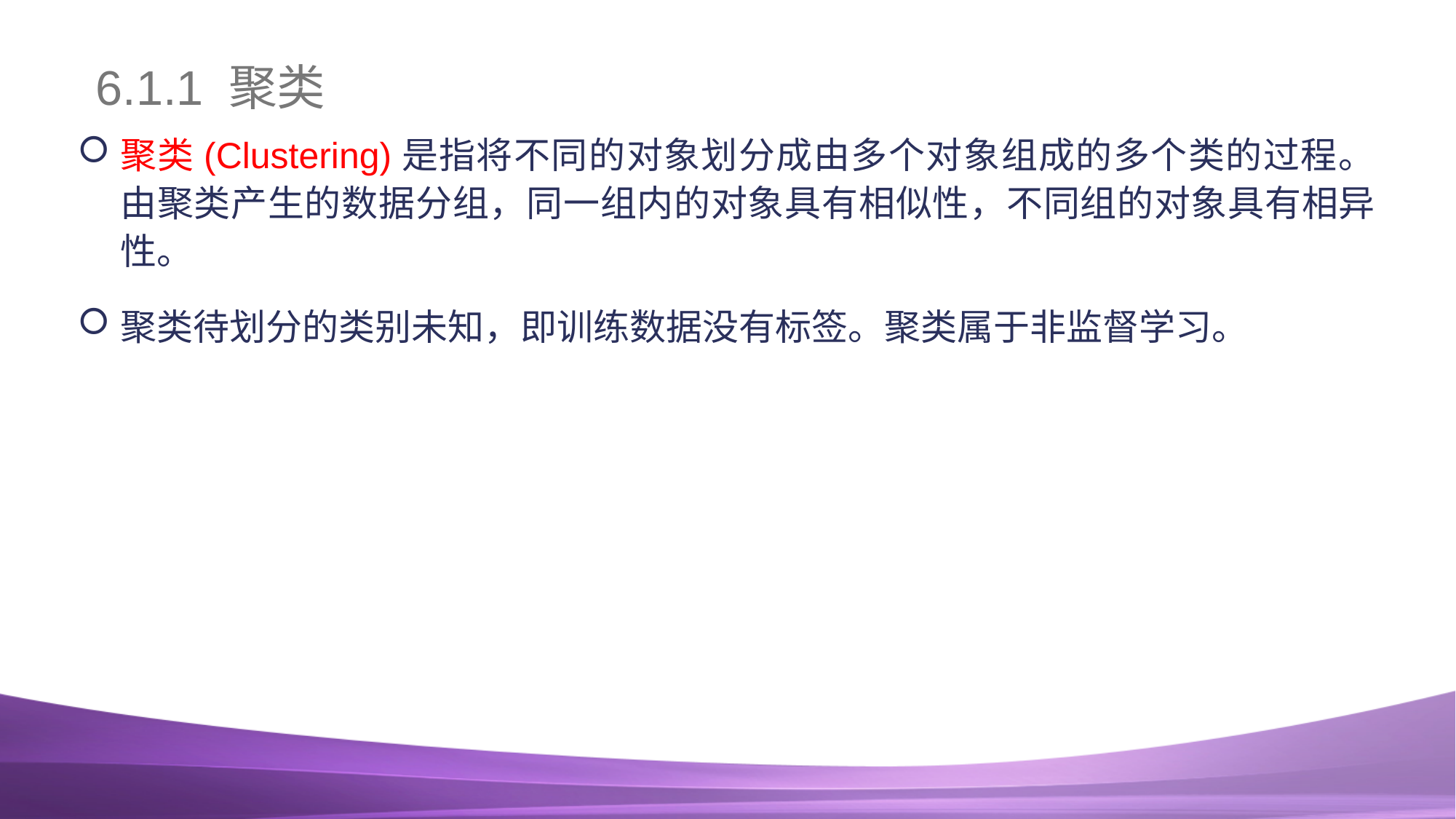

6.1.1 聚类
聚类(Clustering)是指将不同的对象划分成由多个对象组成的多个类的过程。由聚类产生的数据分组，同一组内的对象具有相似性，不同组的对象具有相异性。
聚类待划分的类别未知，即训练数据没有标签。聚类属于非监督学习。